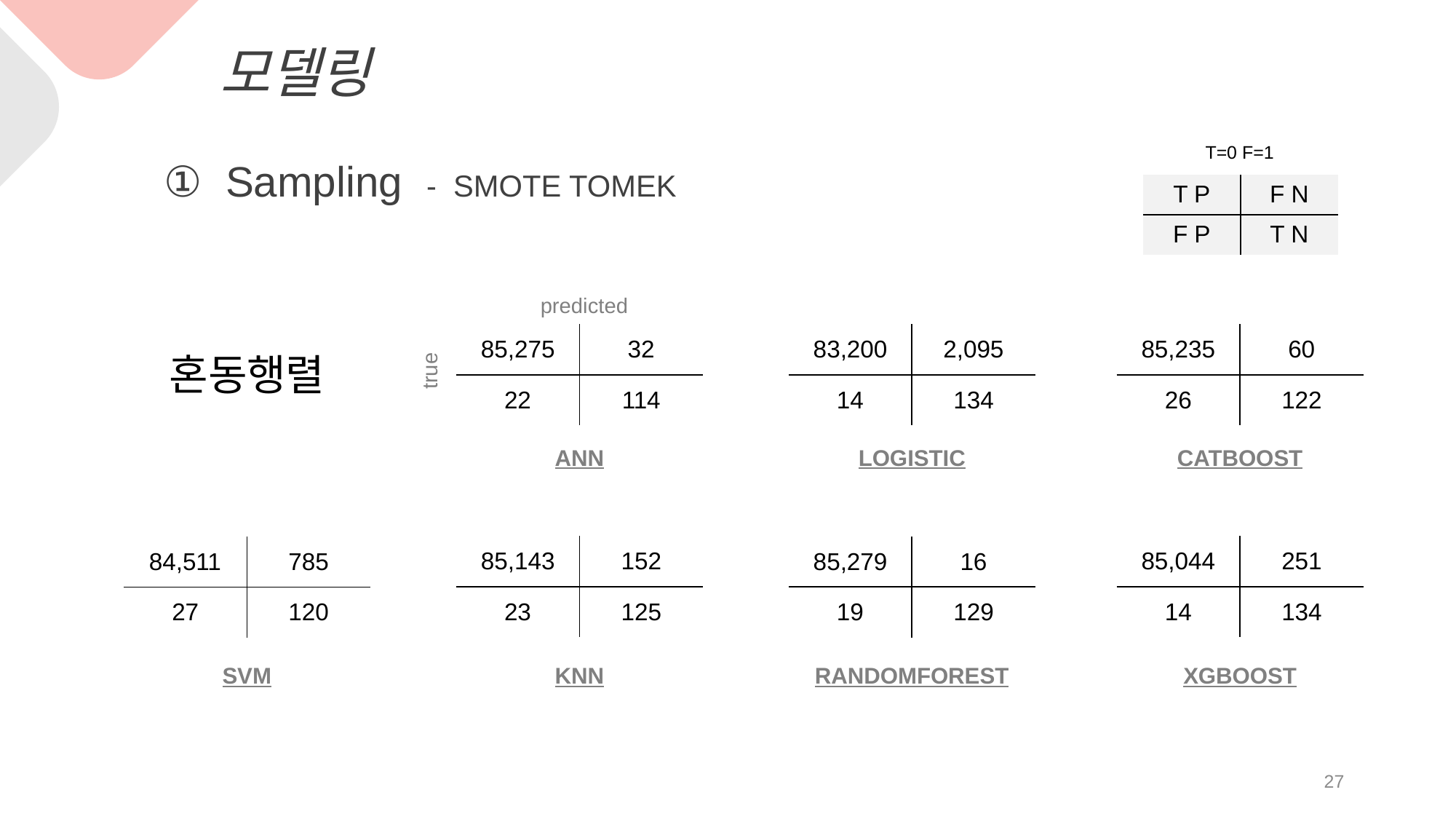

모델링
①  Sampling  -  SMOTE TOMEK
T=0 F=1
| T P | F N |
| --- | --- |
| F P | T N |
predicted
true
| 85,275 | 32 |
| --- | --- |
| 22 | 114 |
| 83,200 | 2,095 |
| --- | --- |
| 14 | 134 |
| 85,235 | 60 |
| --- | --- |
| 26 | 122 |
혼동행렬
CATBOOST
LOGISTIC
ANN
| 85,143 | 152 |
| --- | --- |
| 23 | 125 |
| 85,044 | 251 |
| --- | --- |
| 14 | 134 |
| 85,279 | 16 |
| --- | --- |
| 19 | 129 |
| 84,511 | 785 |
| --- | --- |
| 27 | 120 |
RANDOMFOREST
XGBOOST
KNN
SVM
27